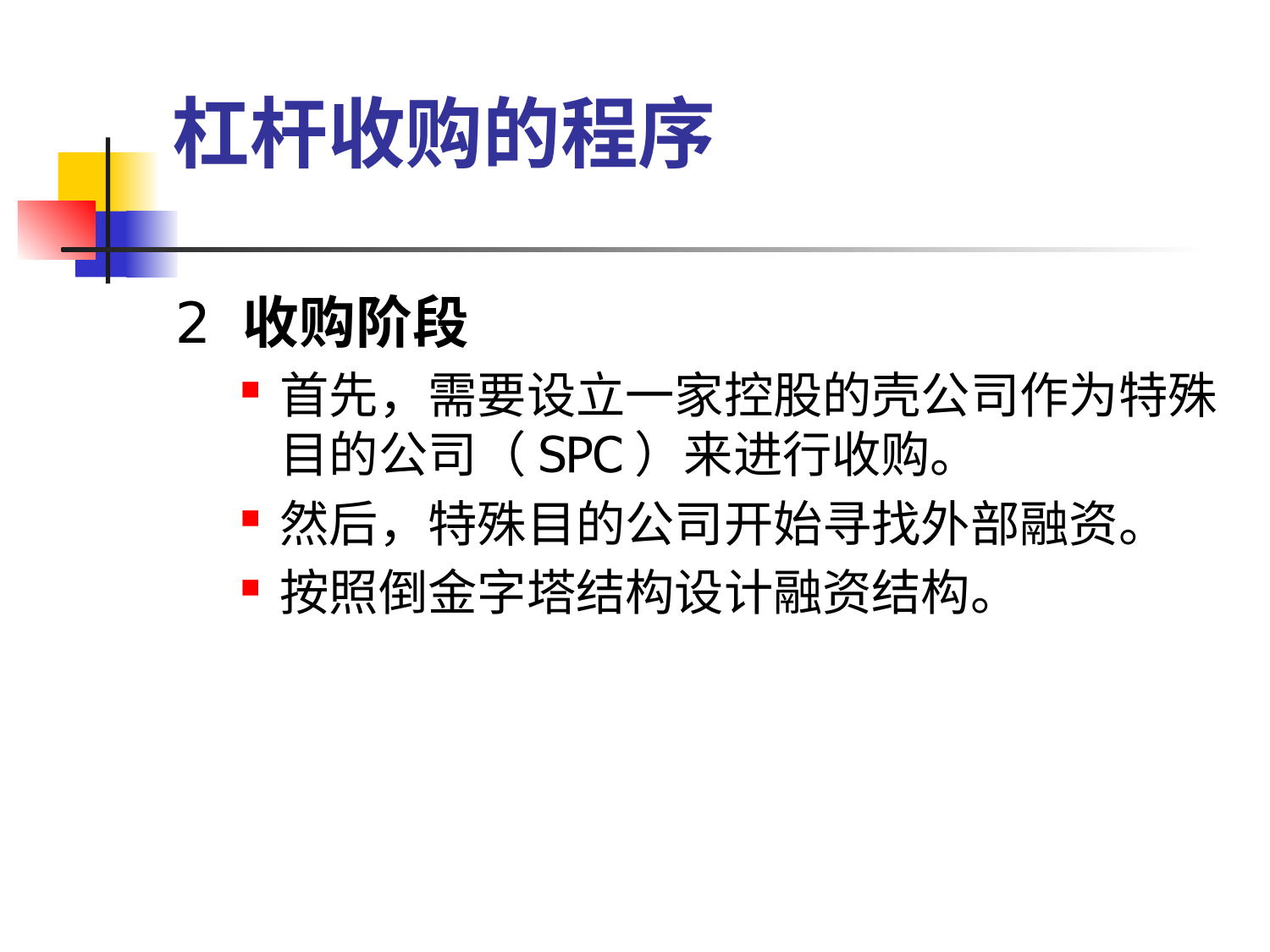

杠杆收购的程序
2 收购阶段
首先，需要设立一家控股的壳公司作为特殊目的公司（SPC）来进行收购。
然后，特殊目的公司开始寻找外部融资。
按照倒金字塔结构设计融资结构。